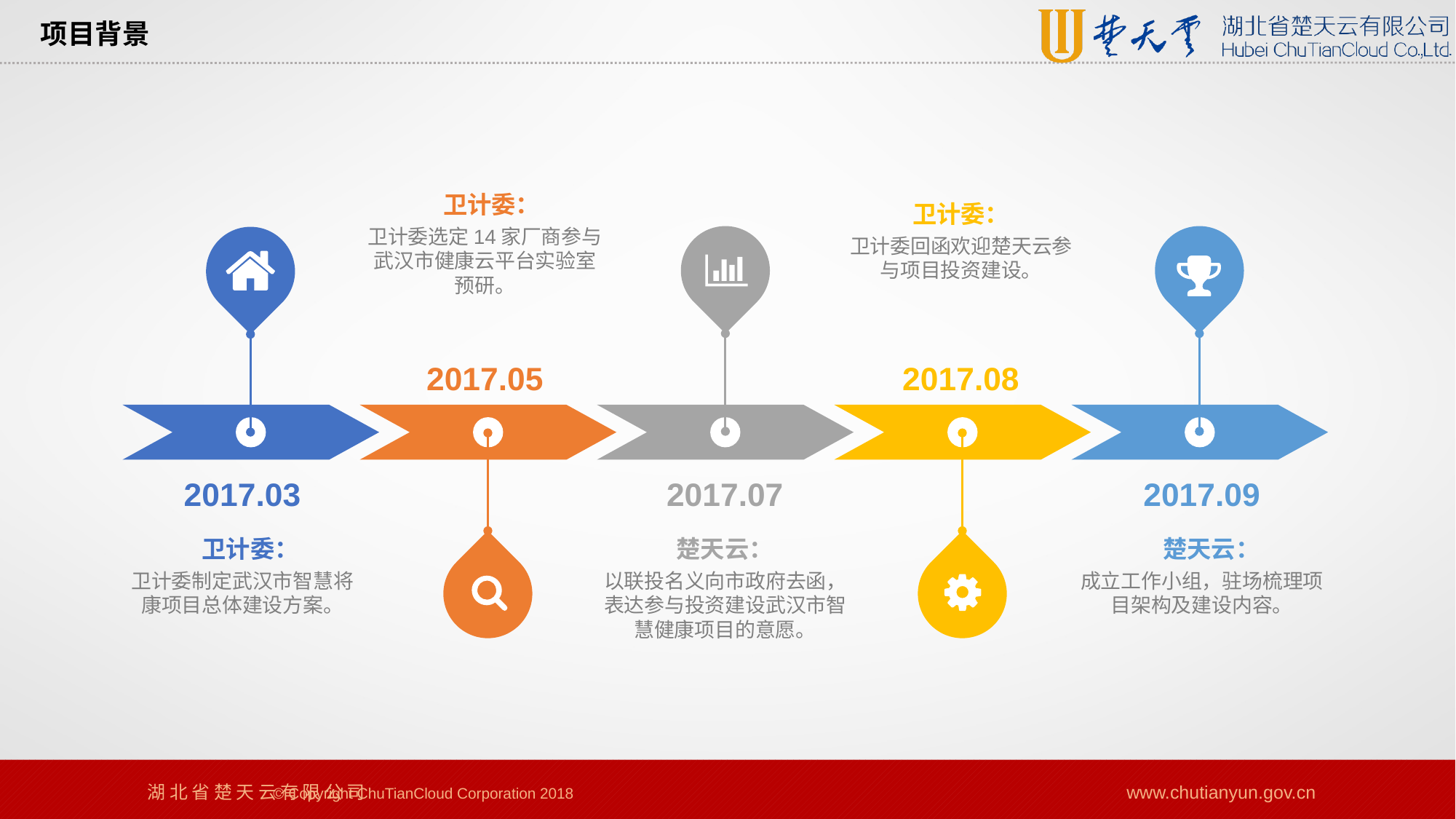

项目背景
卫计委：
卫计委选定14家厂商参与武汉市健康云平台实验室预研。
卫计委：
卫计委回函欢迎楚天云参与项目投资建设。

2017.05
2017.08

2017.09
2017.03
2017.07
卫计委：
卫计委制定武汉市智慧将康项目总体建设方案。
楚天云：
成立工作小组，驻场梳理项目架构及建设内容。
楚天云：
以联投名义向市政府去函，表达参与投资建设武汉市智慧健康项目的意愿。